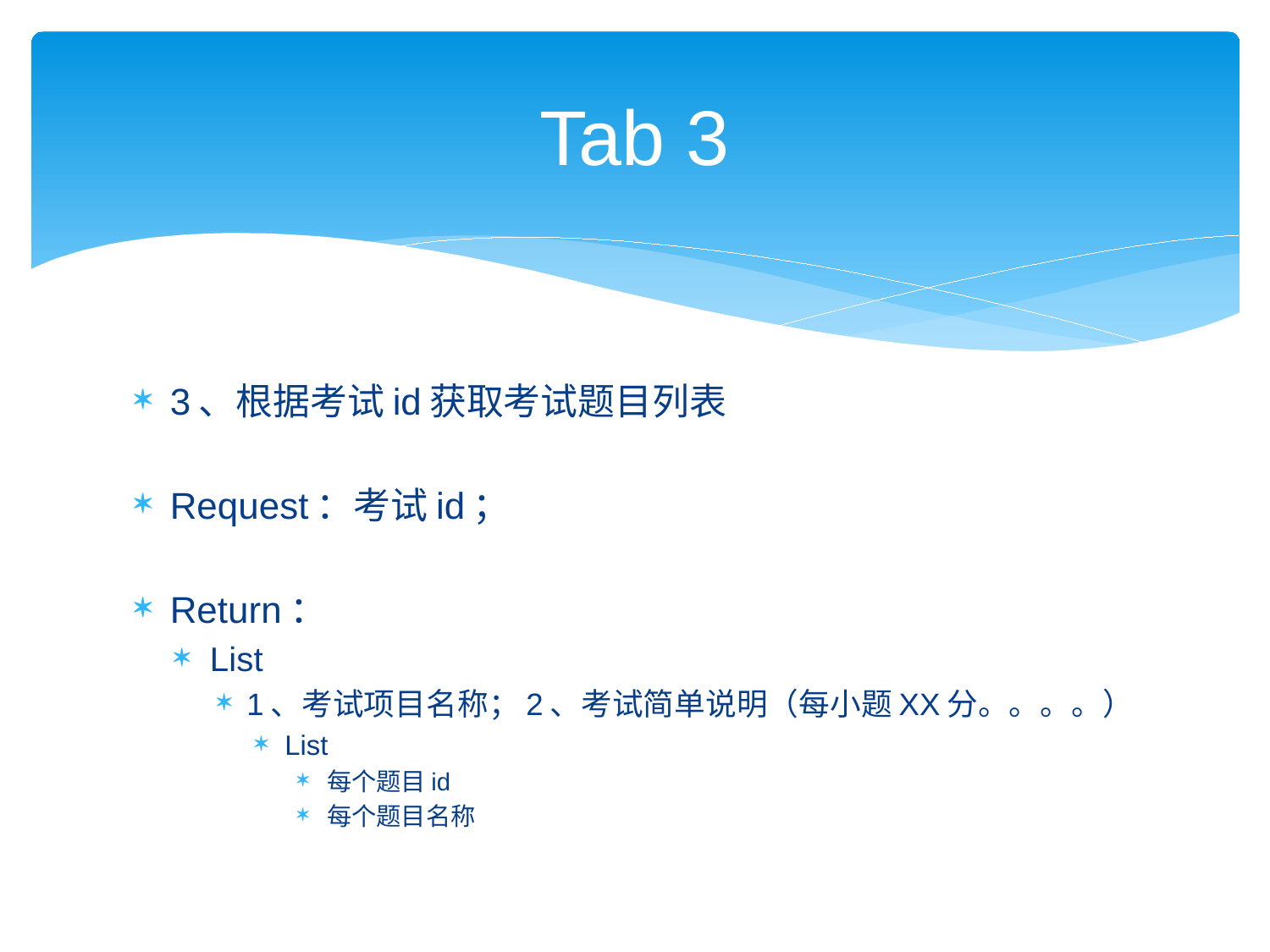

# Tab 3
3、根据考试id获取考试题目列表

Request：考试id；

Return：
List
1、考试项目名称；2、考试简单说明（每小题XX分。。。。）
List
每个题目id
每个题目名称